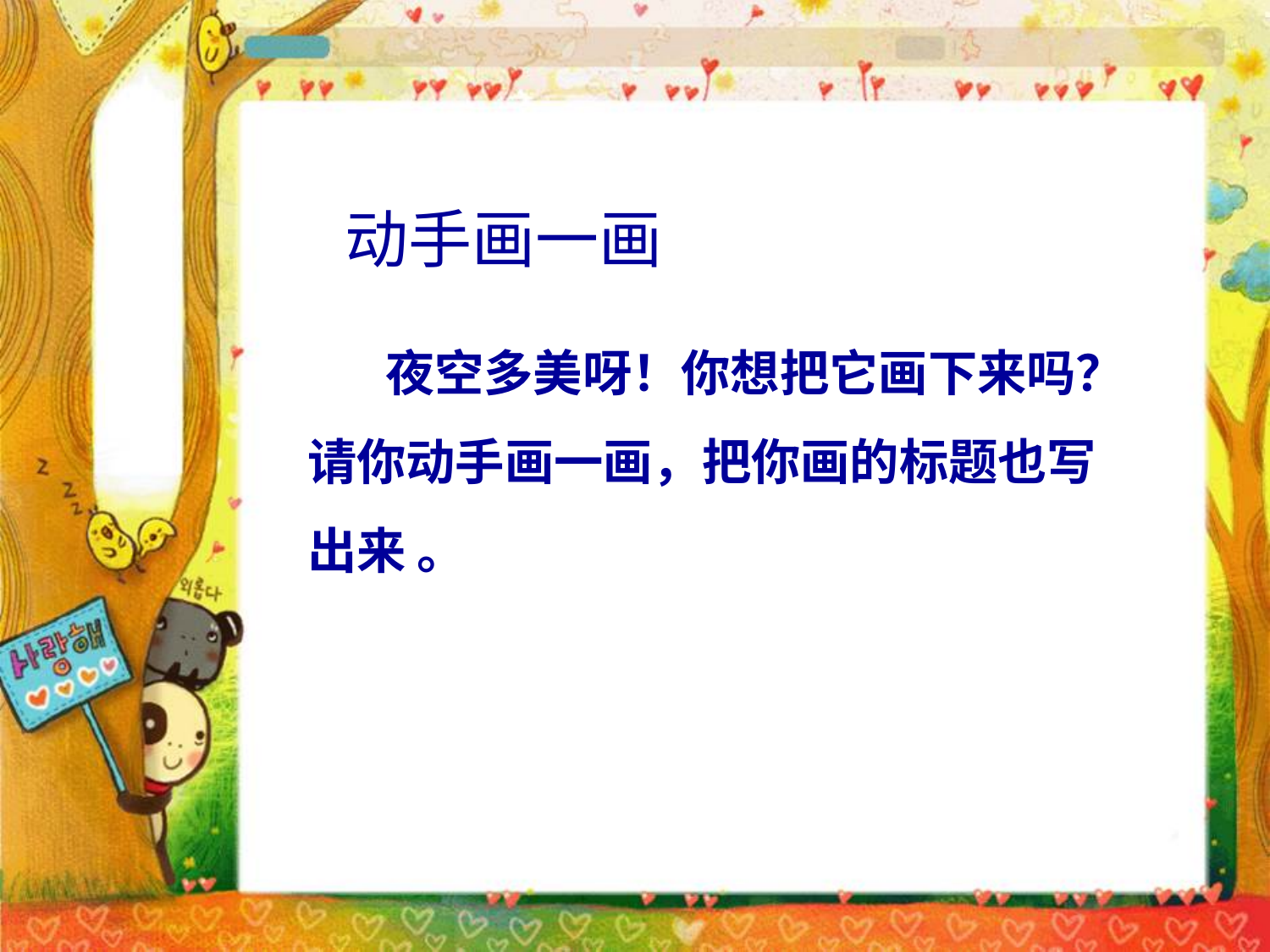

动手画一画
      夜空多美呀！你想把它画下来吗？请你动手画一画，把你画的标题也写出来 。